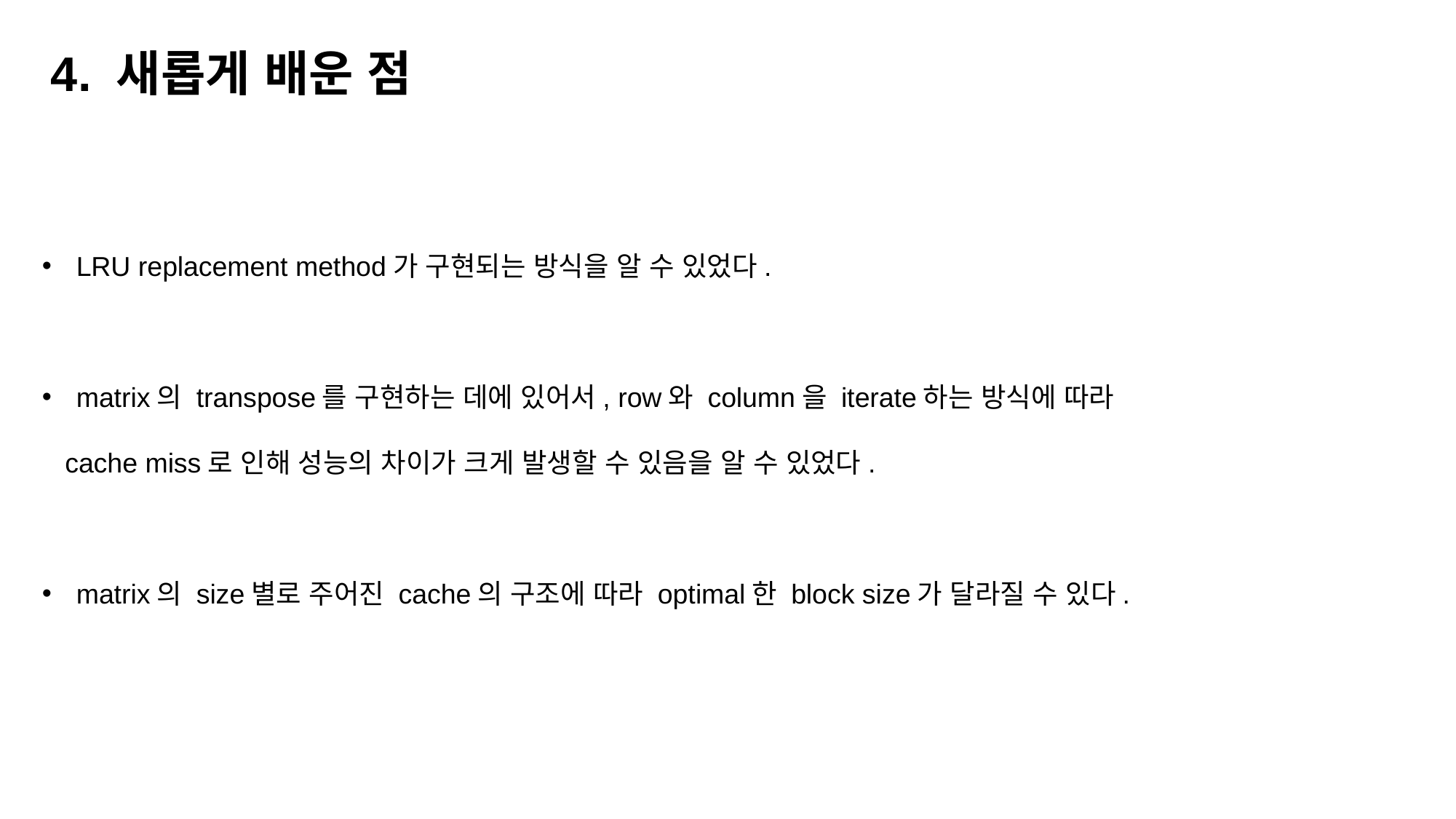

4. 새롭게 배운 점
LRU replacement method가 구현되는 방식을 알 수 있었다.

matrix의 transpose를 구현하는 데에 있어서, row와 column을 iterate하는 방식에 따라
   cache miss로 인해 성능의 차이가 크게 발생할 수 있음을 알 수 있었다.

matrix의 size별로 주어진 cache의 구조에 따라 optimal한 block size가 달라질 수 있다.